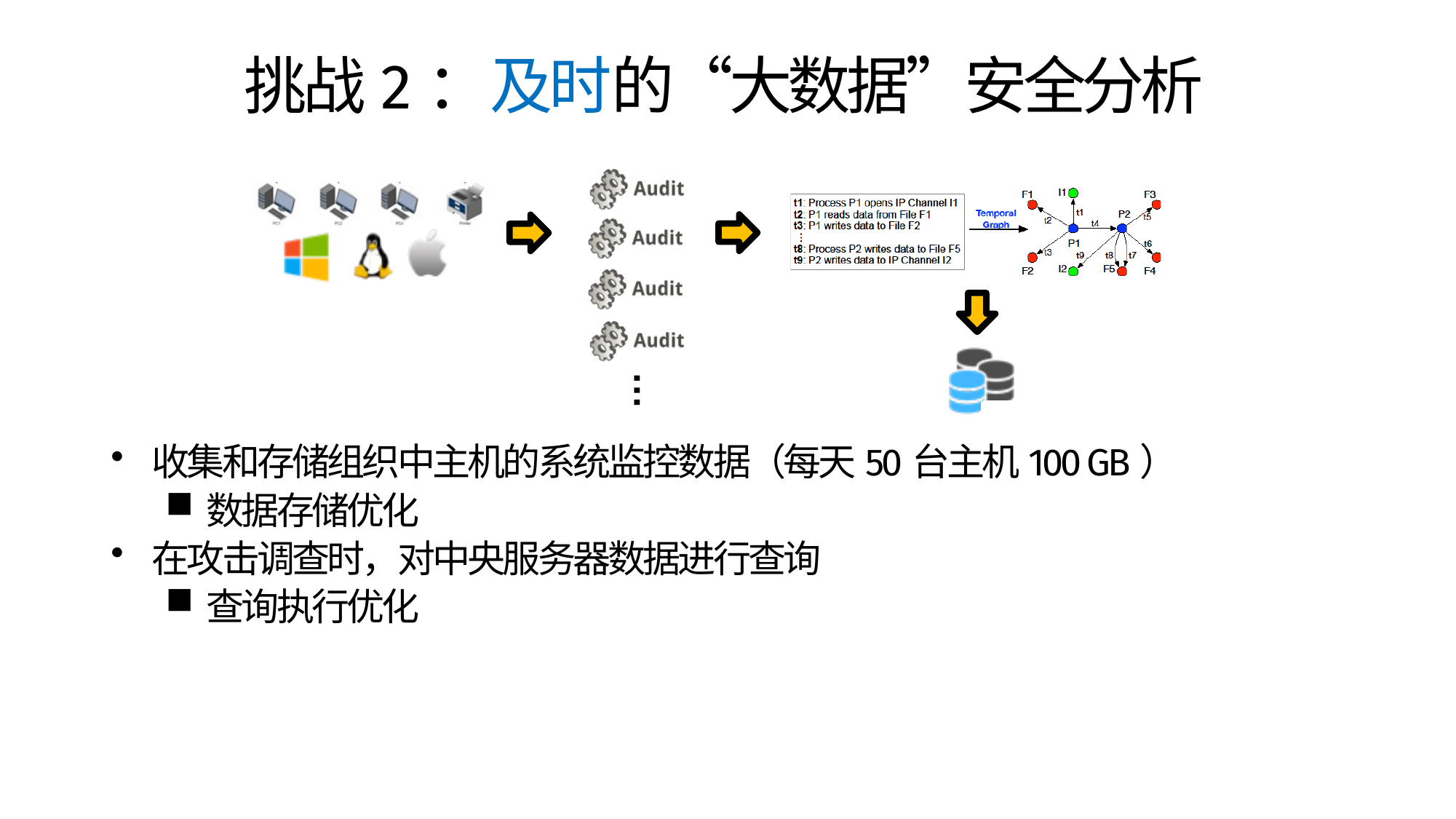

# 挑战2：及时的“大数据”安全分析

…

收集和存储组织中主机的系统监控数据（每天50台主机100 GB）
数据存储优化
在攻击调查时，对中央服务器数据进行查询
查询执行优化